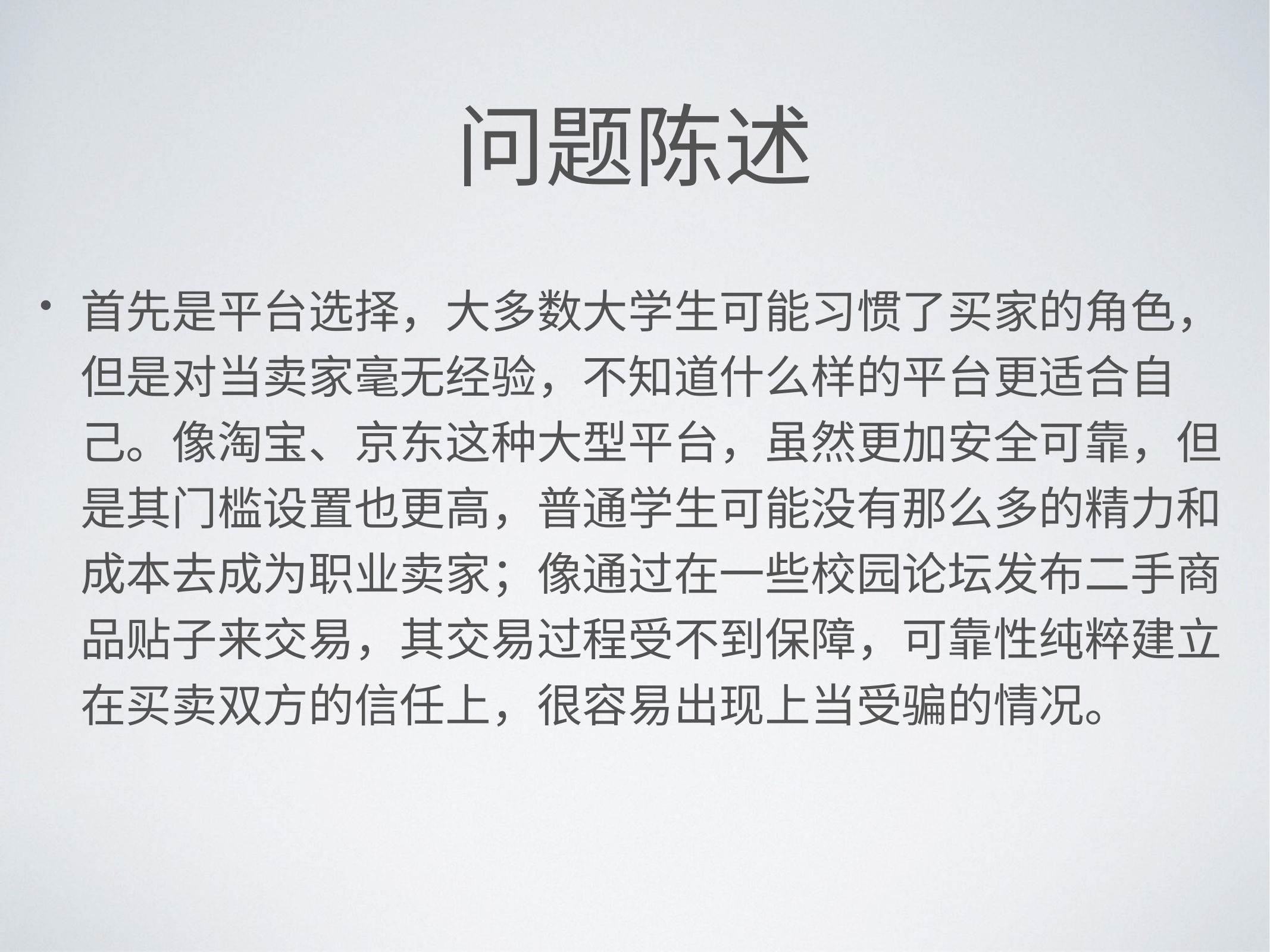

# 问题陈述
首先是平台选择，大多数大学生可能习惯了买家的角色，但是对当卖家毫无经验，不知道什么样的平台更适合自己。像淘宝、京东这种大型平台，虽然更加安全可靠，但是其门槛设置也更高，普通学生可能没有那么多的精力和成本去成为职业卖家；像通过在一些校园论坛发布二手商品贴子来交易，其交易过程受不到保障，可靠性纯粹建立在买卖双方的信任上，很容易出现上当受骗的情况。